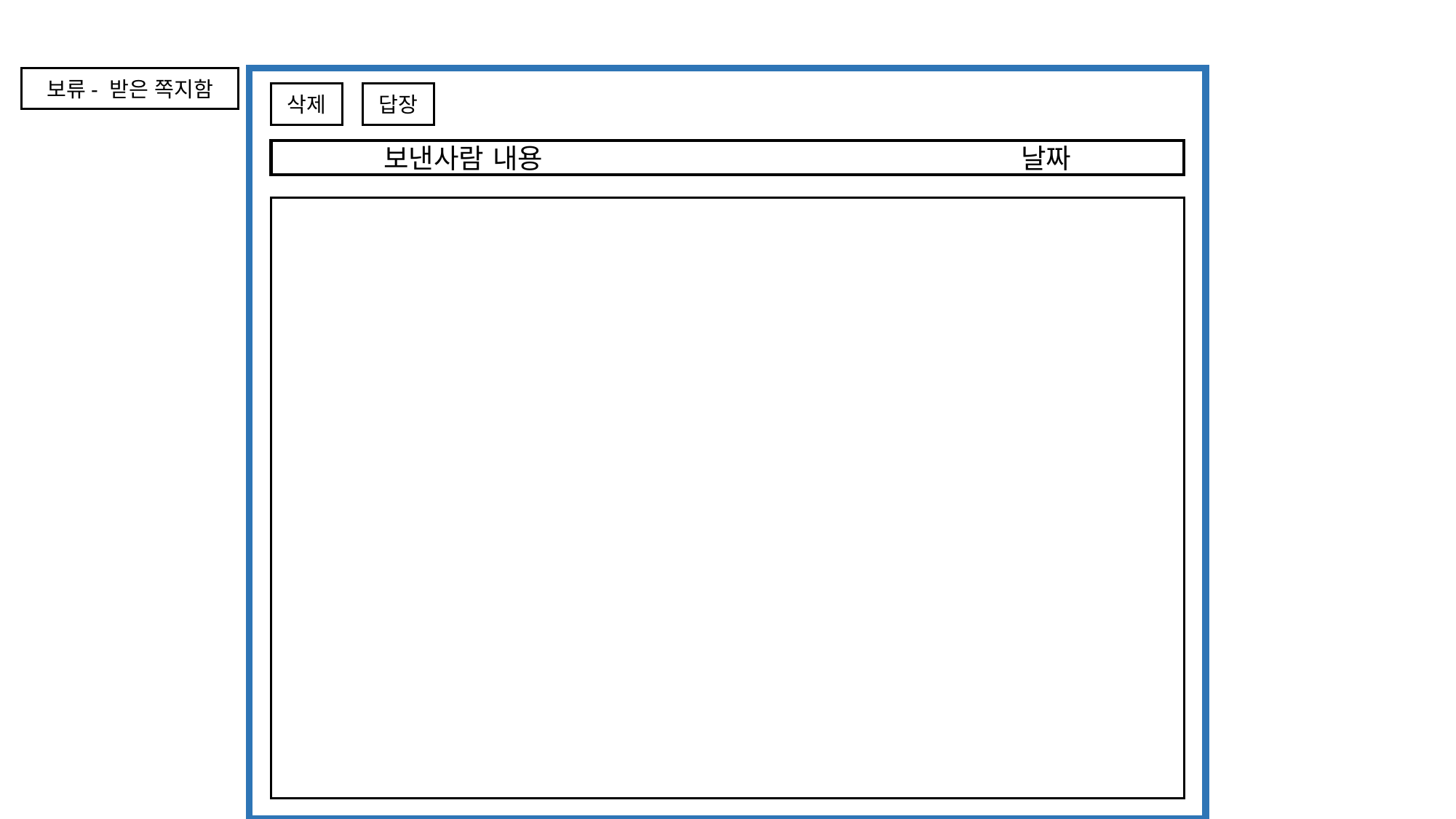

보류- 받은 쪽지함

삭제
답장
보낸사람	내용				            날짜